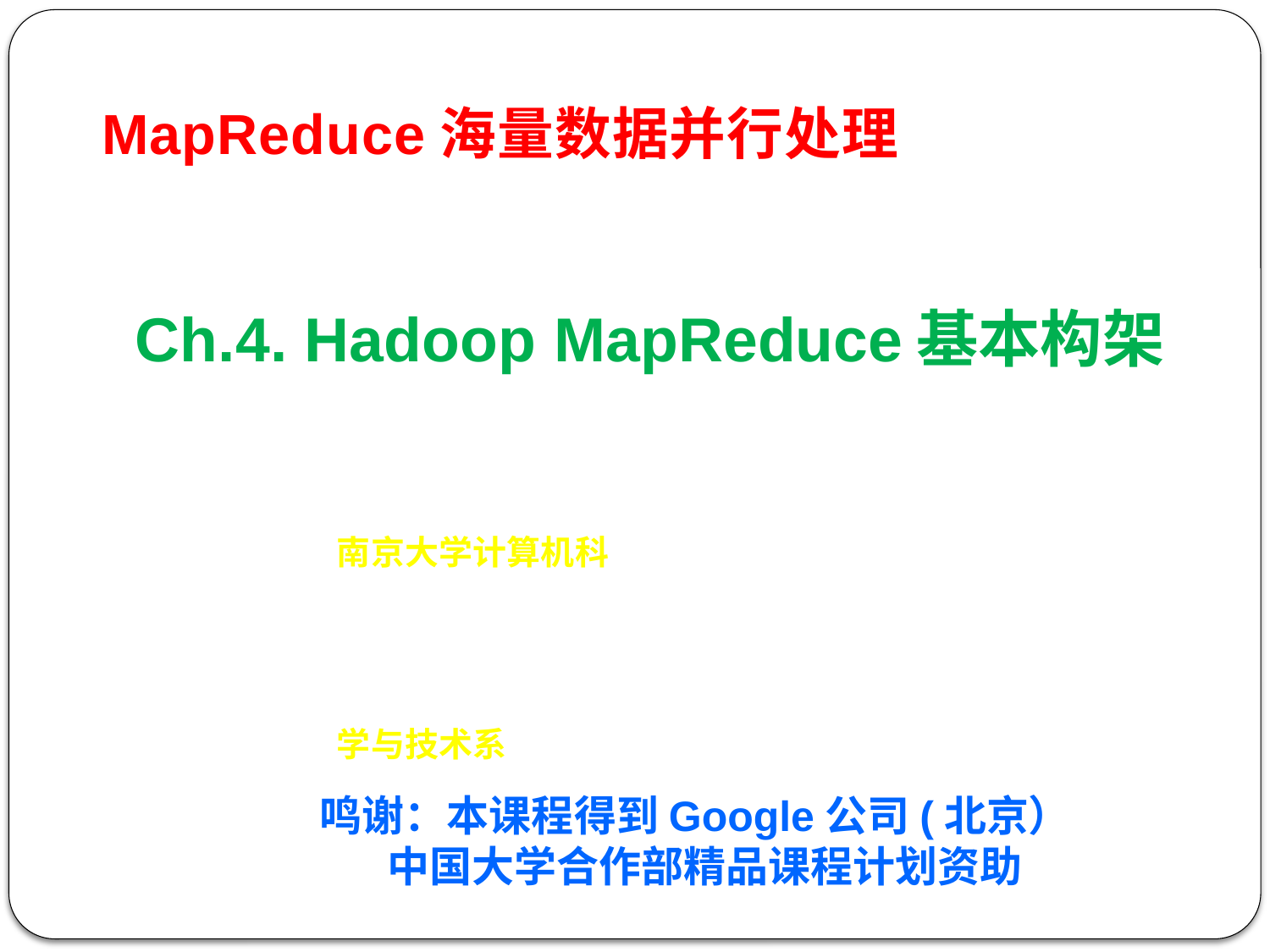

MapReduce海量数据并行处理
# Ch.4. Hadoop MapReduce基本构架

南京大学计算机科

学与技术系
鸣谢：本课程得到Google公司(北京）
      中国大学合作部精品课程计划资助